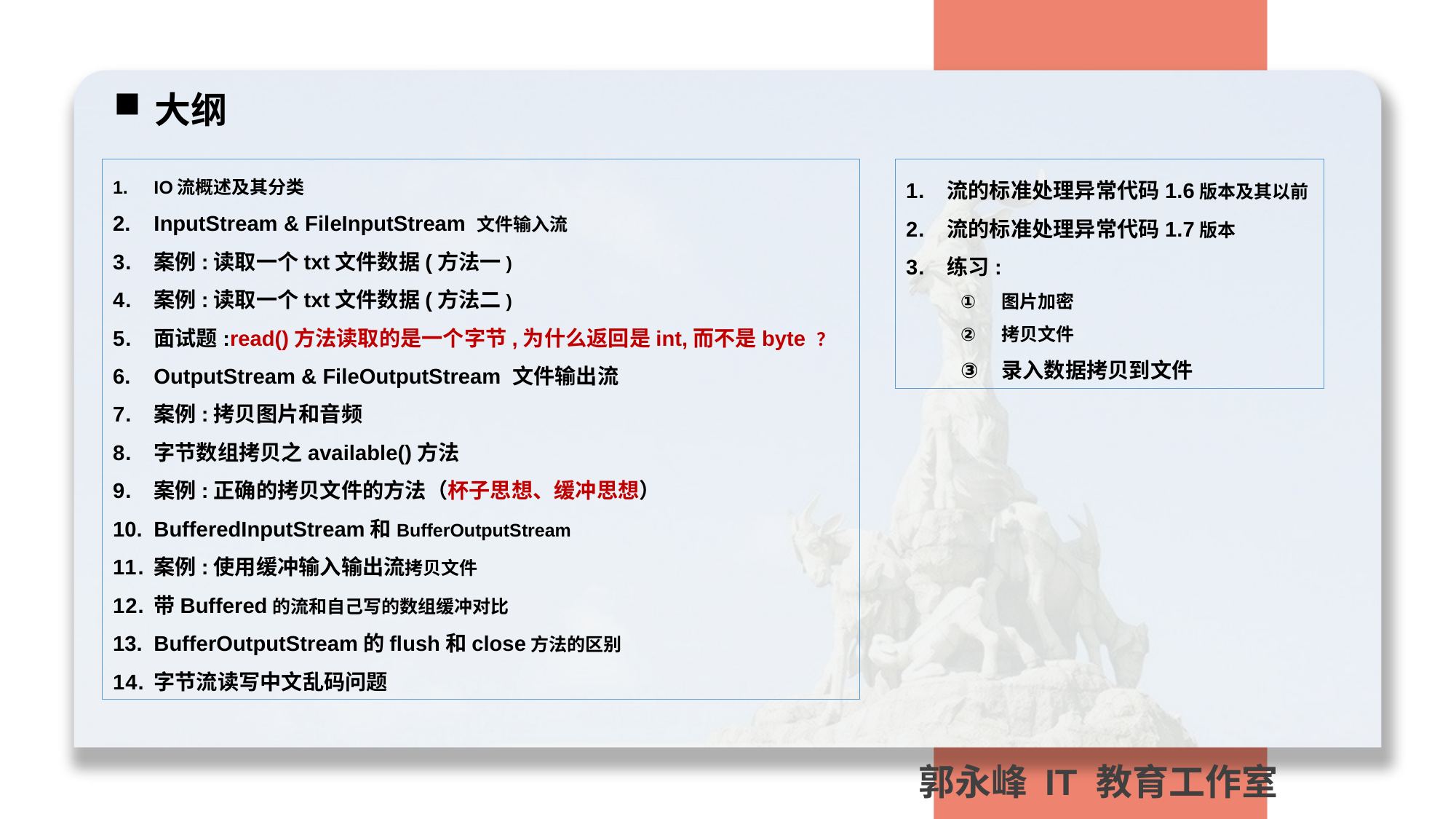

大纲
流的标准处理异常代码1.6版本及其以前
流的标准处理异常代码1.7版本
练习:
图片加密
拷贝文件
录入数据拷贝到文件
IO流概述及其分类
InputStream & FileInputStream 文件输入流
案例:读取一个txt文件数据(方法一)
案例:读取一个txt文件数据(方法二)
面试题:read()方法读取的是一个字节,为什么返回是int,而不是byte ？
OutputStream & FileOutputStream 文件输出流
案例:拷贝图片和音频
字节数组拷贝之available()方法
案例:正确的拷贝文件的方法（杯子思想、缓冲思想）
BufferedInputStream和BufferOutputStream
案例:使用缓冲输入输出流拷贝文件
带Buffered的流和自己写的数组缓冲对比
BufferOutputStream的flush和close方法的区别
字节流读写中文乱码问题